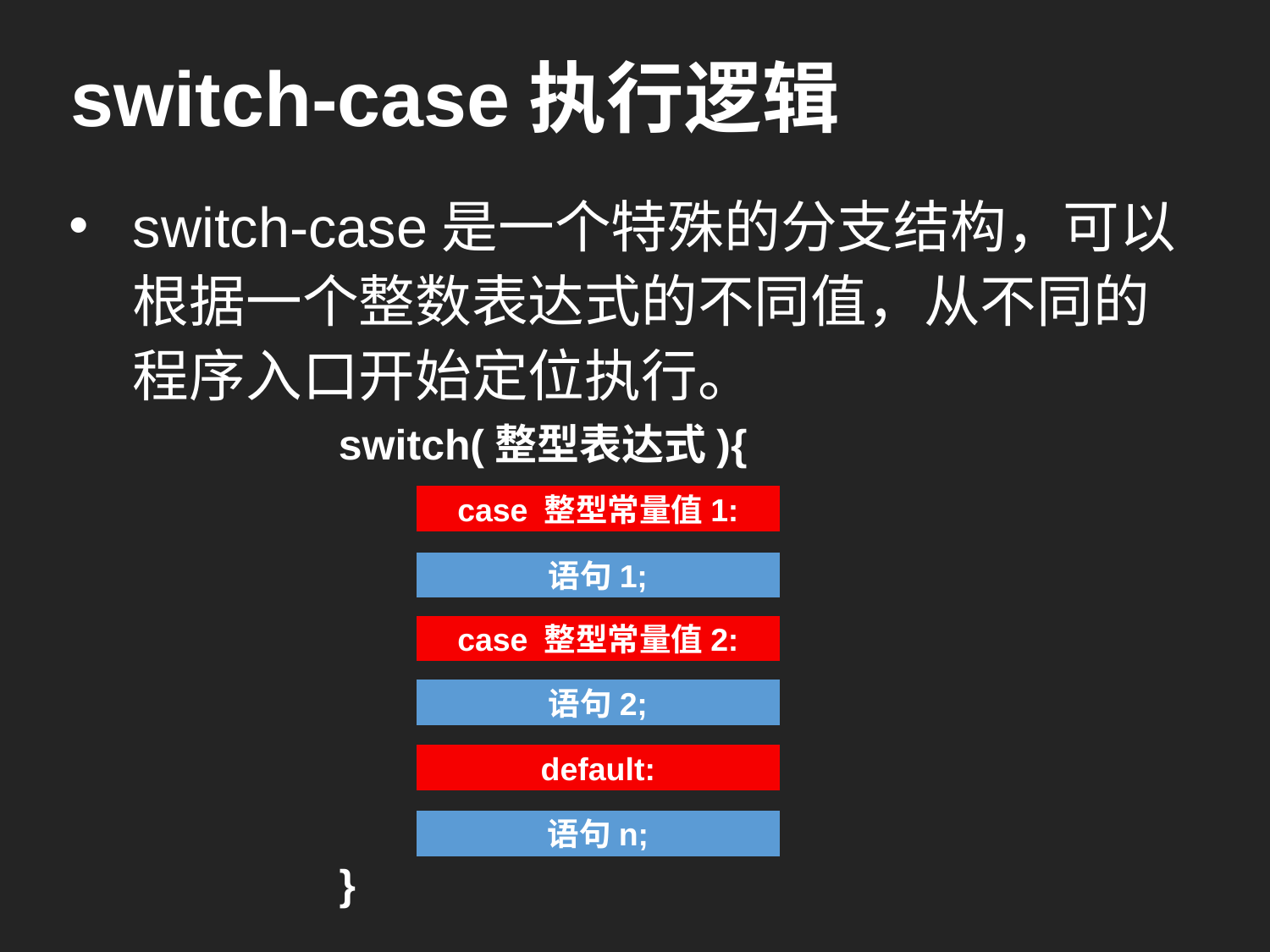

# switch-case执行逻辑
switch-case是一个特殊的分支结构，可以根据一个整数表达式的不同值，从不同的程序入口开始定位执行。
switch(整型表达式){
case 整型常量值1:
语句1;
case 整型常量值2:
语句2;
default:
语句n;
}